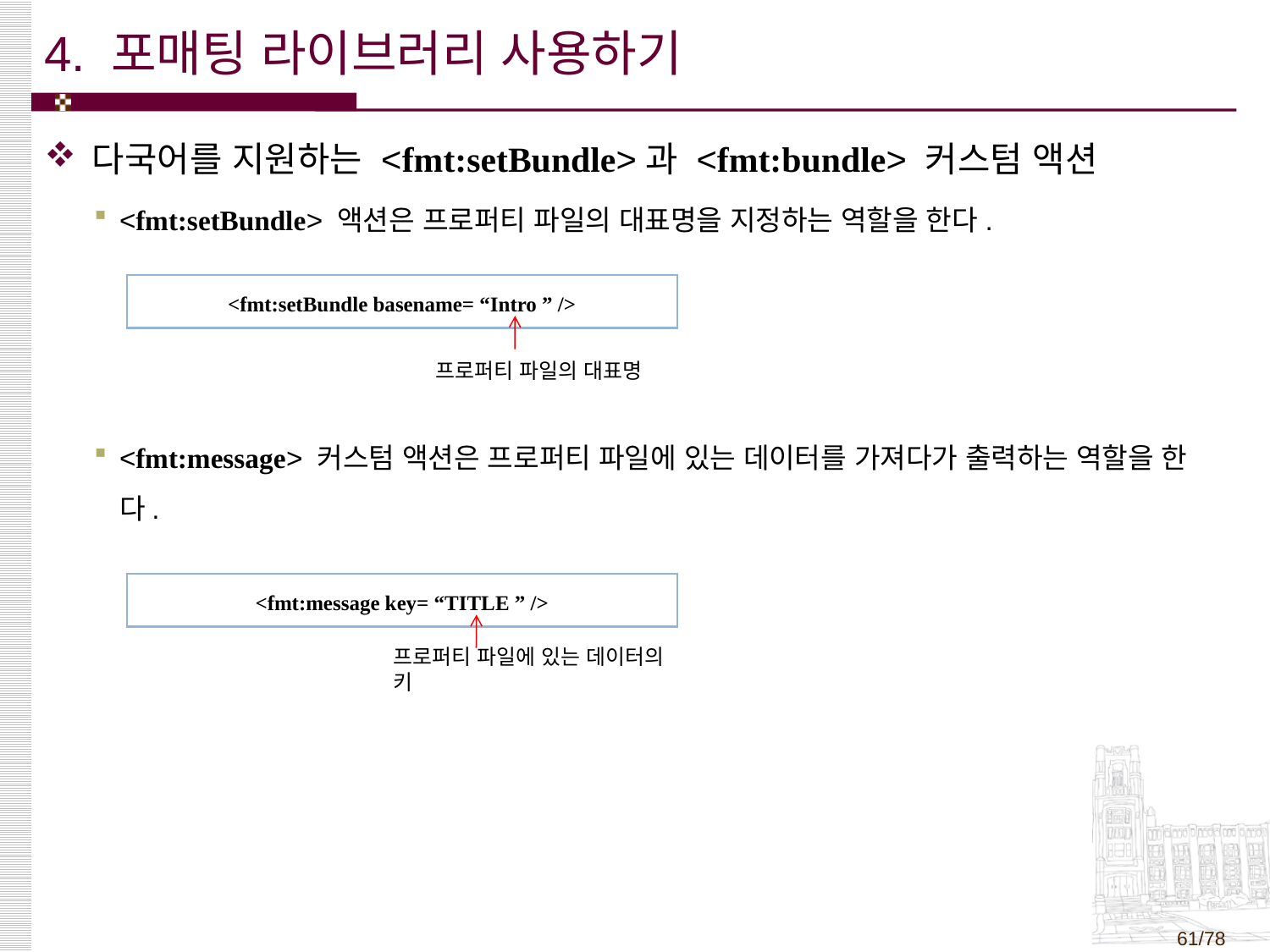

4. 포매팅 라이브러리 사용하기
다국어를 지원하는 <fmt:setBundle>과 <fmt:bundle> 커스텀 액션
<fmt:setBundle> 액션은 프로퍼티 파일의 대표명을 지정하는 역할을 한다.

<fmt:message> 커스텀 액션은 프로퍼티 파일에 있는 데이터를 가져다가 출력하는 역할을 한다.

| <fmt:setBundle basename= “Intro ” /> |
| --- |
프로퍼티 파일의 대표명
| <fmt:message key= “TITLE ” /> |
| --- |
프로퍼티 파일에 있는 데이터의 키